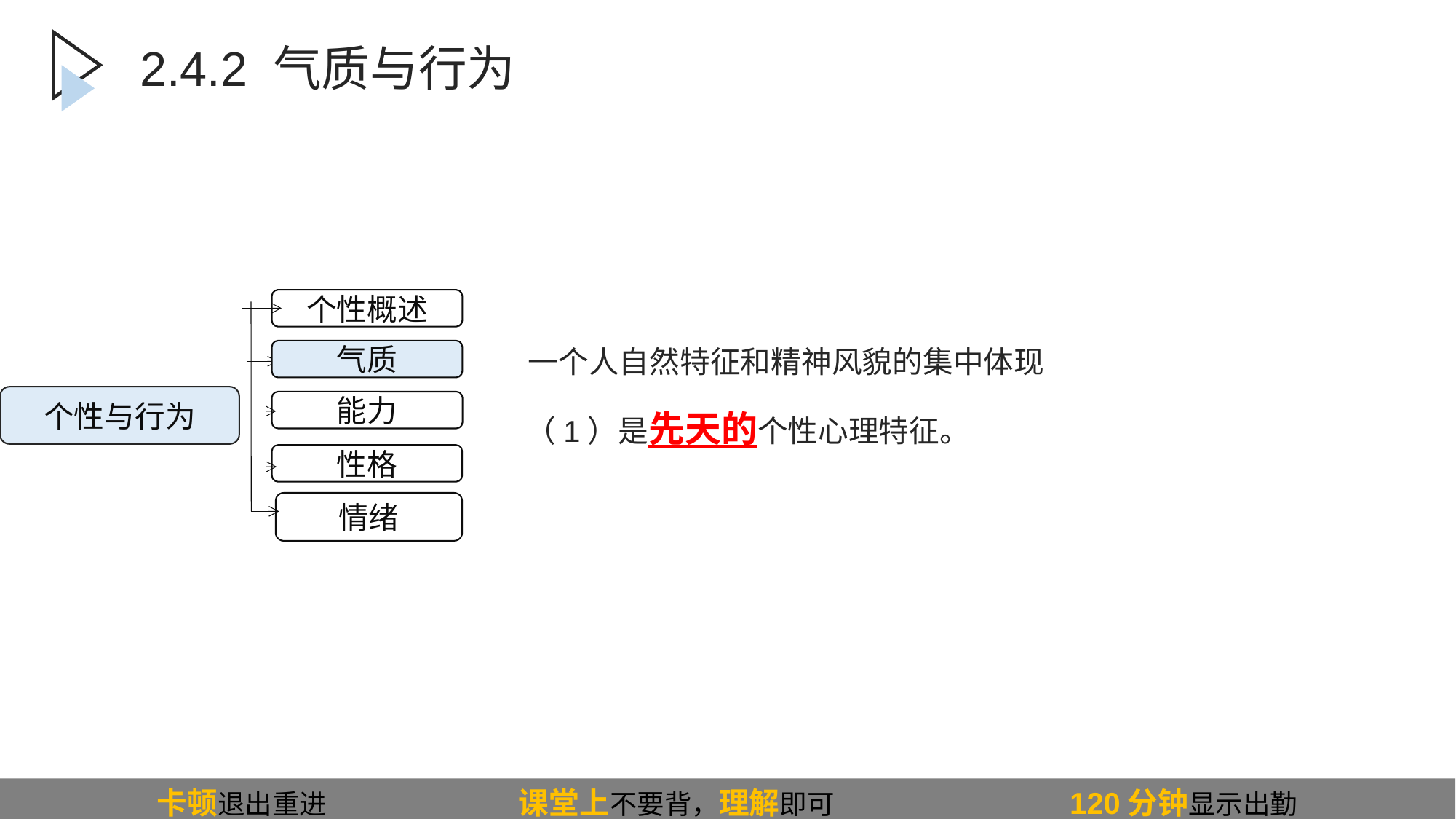

2.4.2 气质与行为
个性概述
气质
能力

性格
情绪
个性与行为
一个人自然特征和精神风貌的集中体现
（1）是先天的个性心理特征。